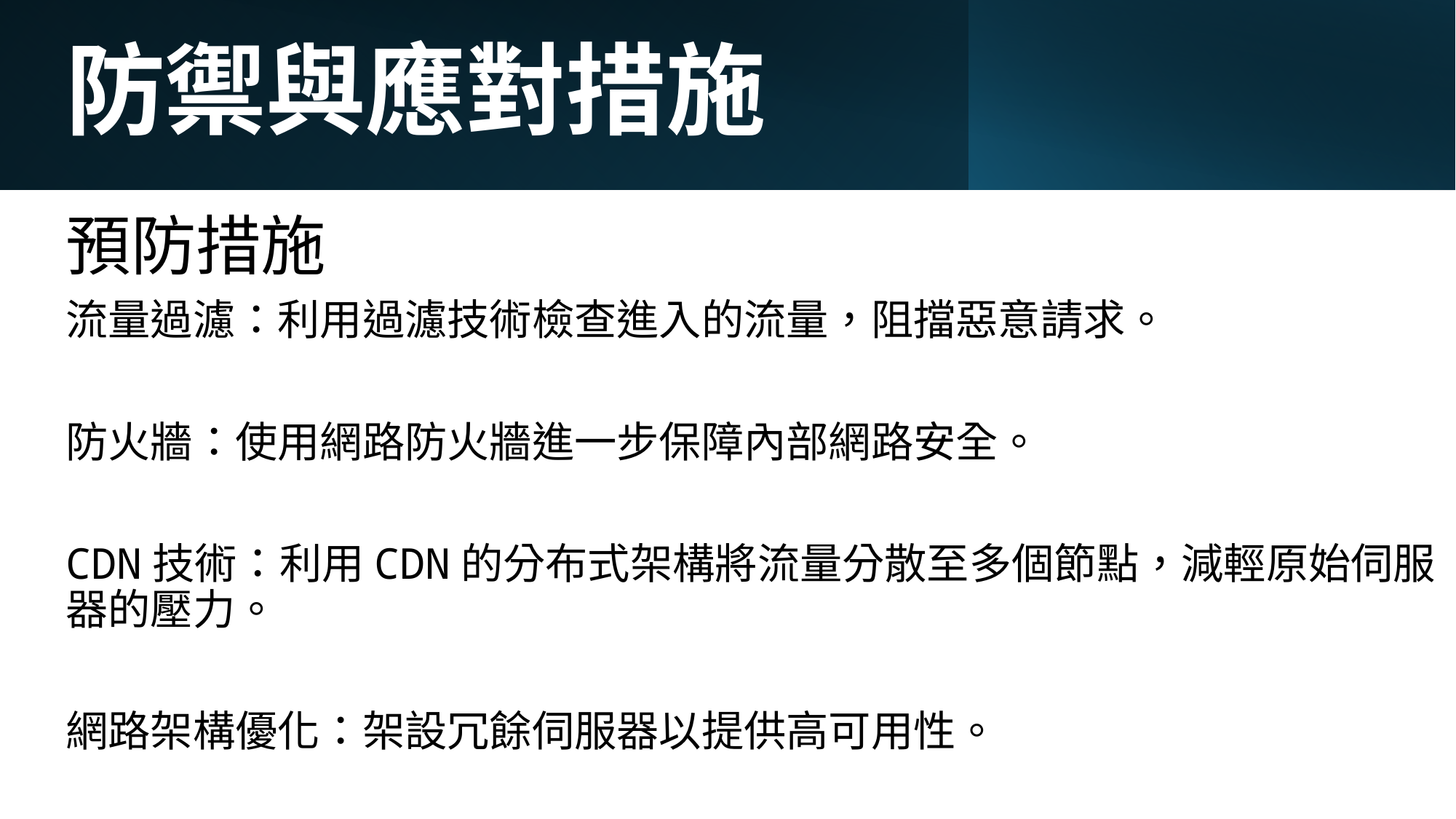

# 防禦與應對措施
預防措施
流量過濾：利用過濾技術檢查進入的流量，阻擋惡意請求。

防火牆：使用網路防火牆進一步保障內部網路安全。

CDN技術：利用CDN的分布式架構將流量分散至多個節點，減輕原始伺服器的壓力。

網路架構優化：架設冗餘伺服器以提供高可用性。